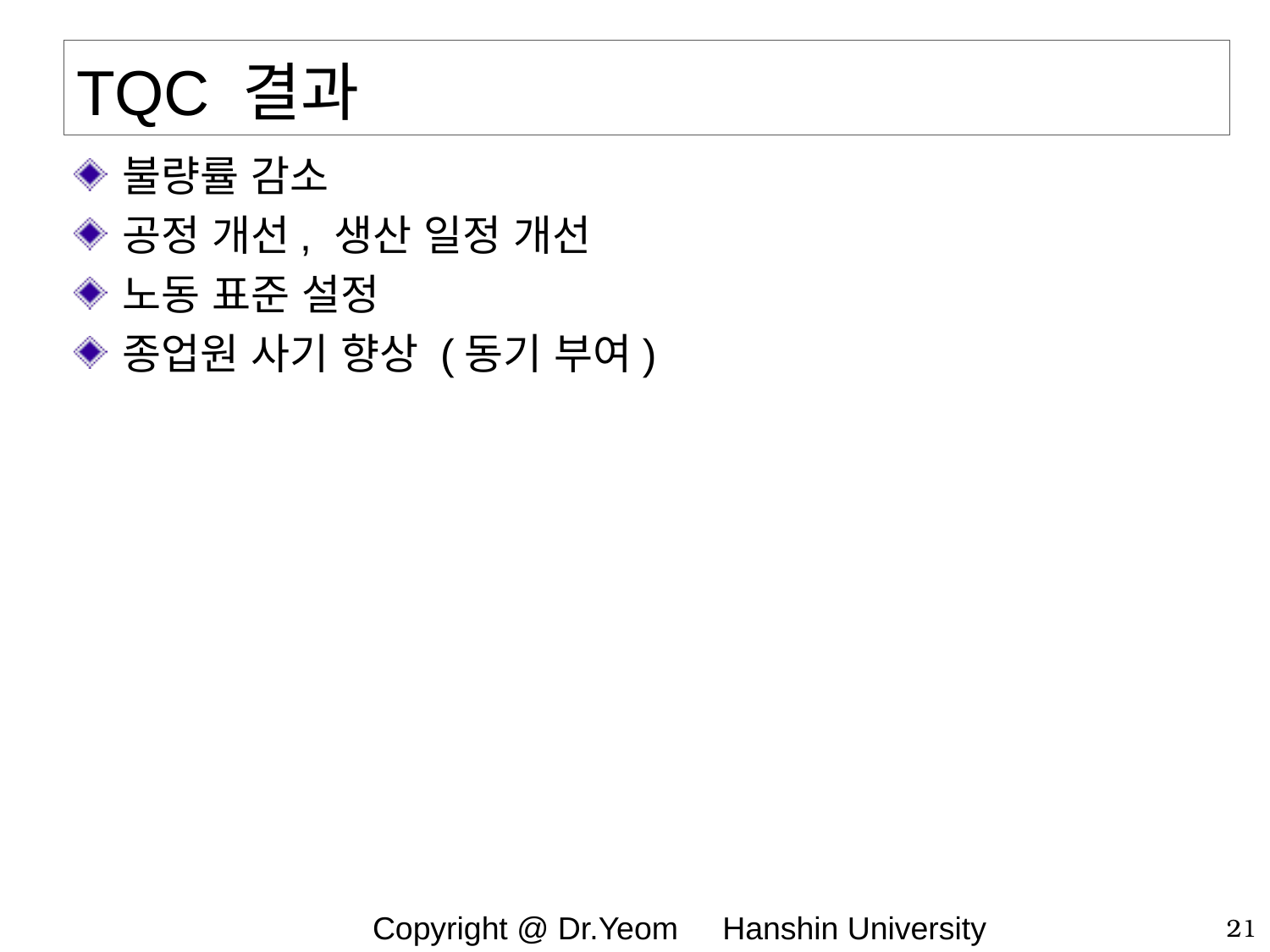

# TQC 결과
불량률 감소
공정 개선, 생산 일정 개선
노동 표준 설정
종업원 사기 향상 (동기 부여)
21